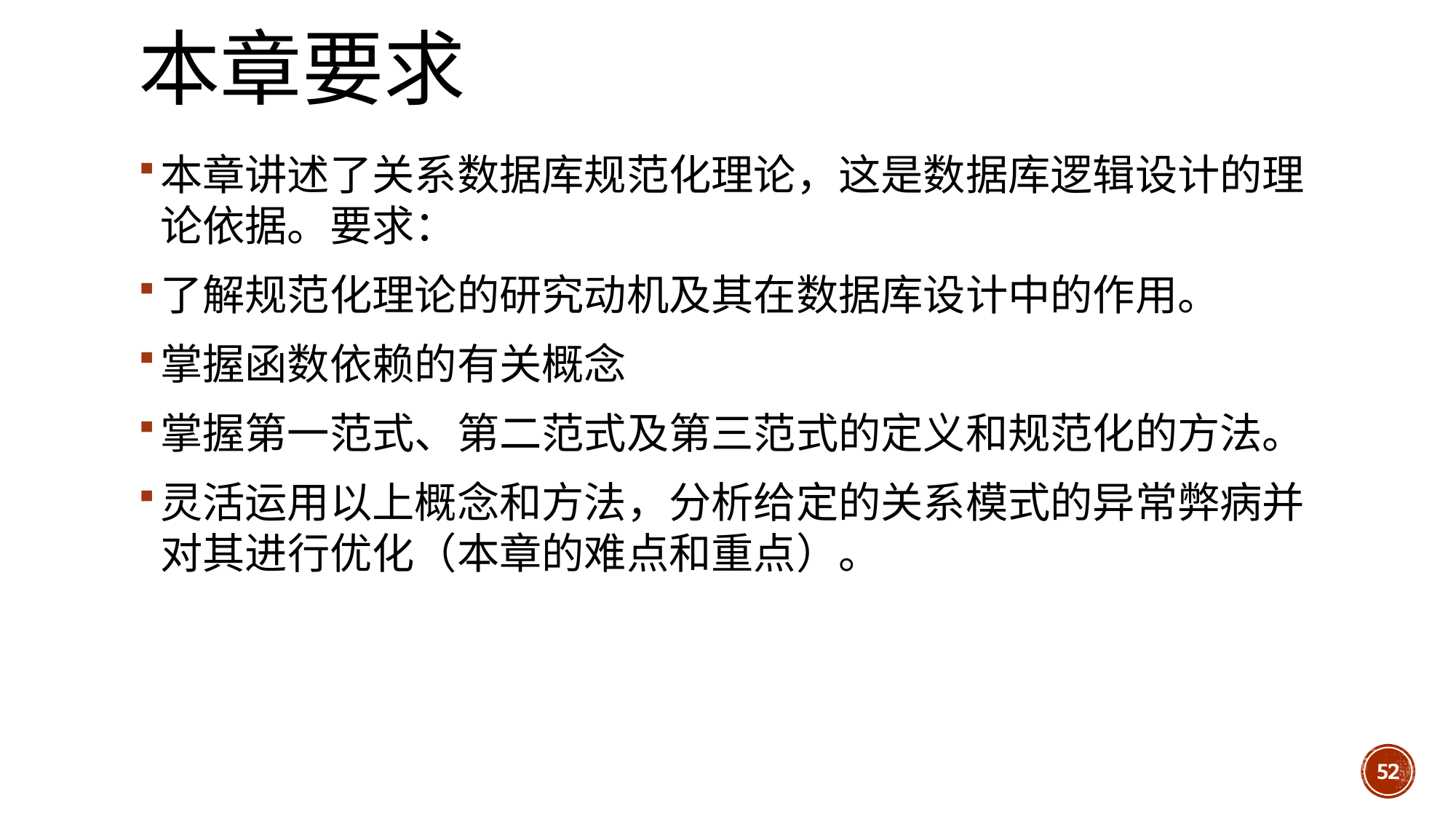

# 本章要求
本章讲述了关系数据库规范化理论，这是数据库逻辑设计的理论依据。要求：
了解规范化理论的研究动机及其在数据库设计中的作用。
掌握函数依赖的有关概念
掌握第一范式、第二范式及第三范式的定义和规范化的方法。
灵活运用以上概念和方法，分析给定的关系模式的异常弊病并对其进行优化（本章的难点和重点）。

52